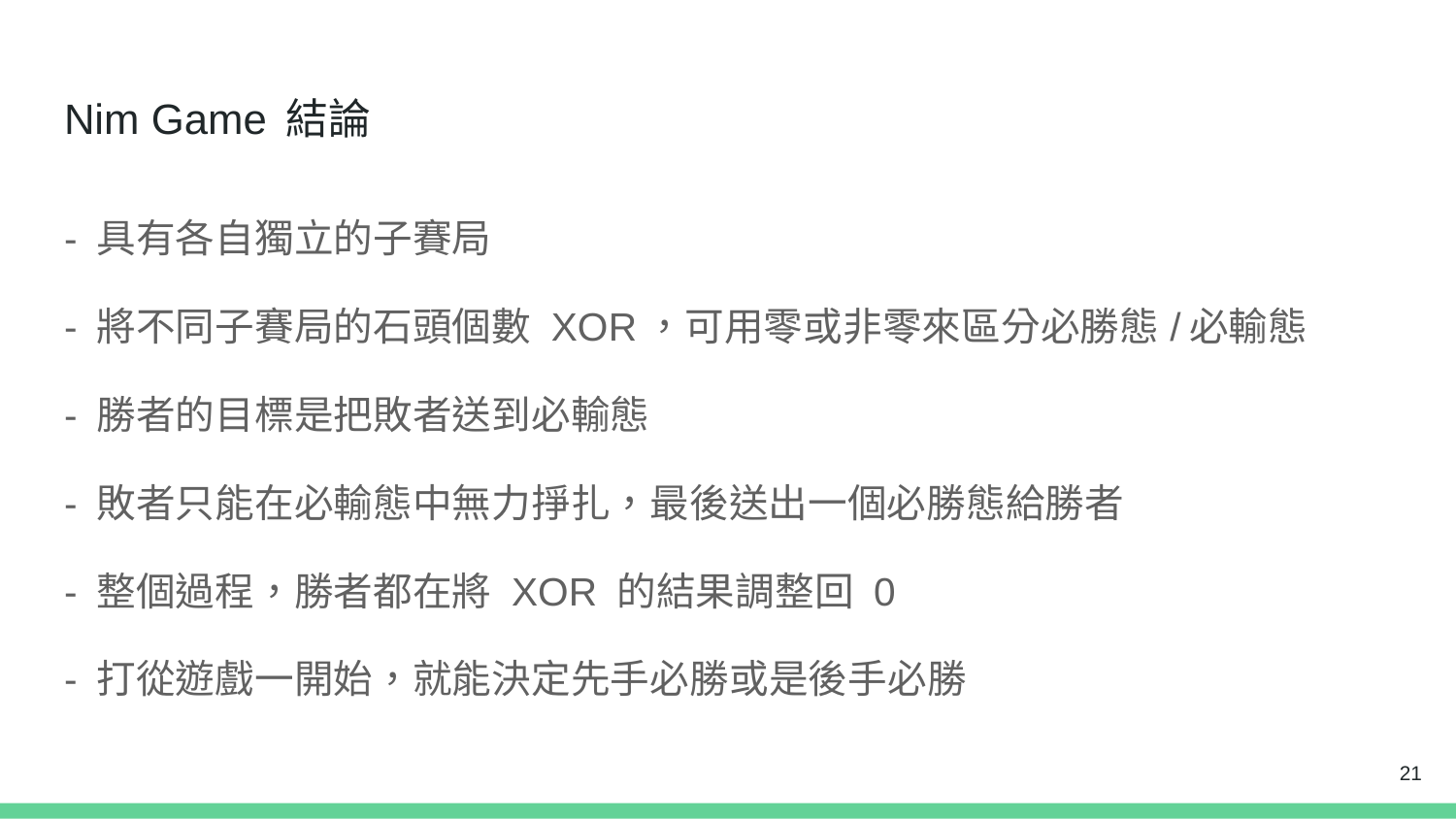

# Nim Game 結論
- 具有各自獨立的子賽局
- 將不同子賽局的石頭個數 XOR，可用零或非零來區分必勝態/必輸態
- 勝者的目標是把敗者送到必輸態
- 敗者只能在必輸態中無力掙扎，最後送出一個必勝態給勝者
- 整個過程，勝者都在將 XOR 的結果調整回 0
- 打從遊戲一開始，就能決定先手必勝或是後手必勝
21